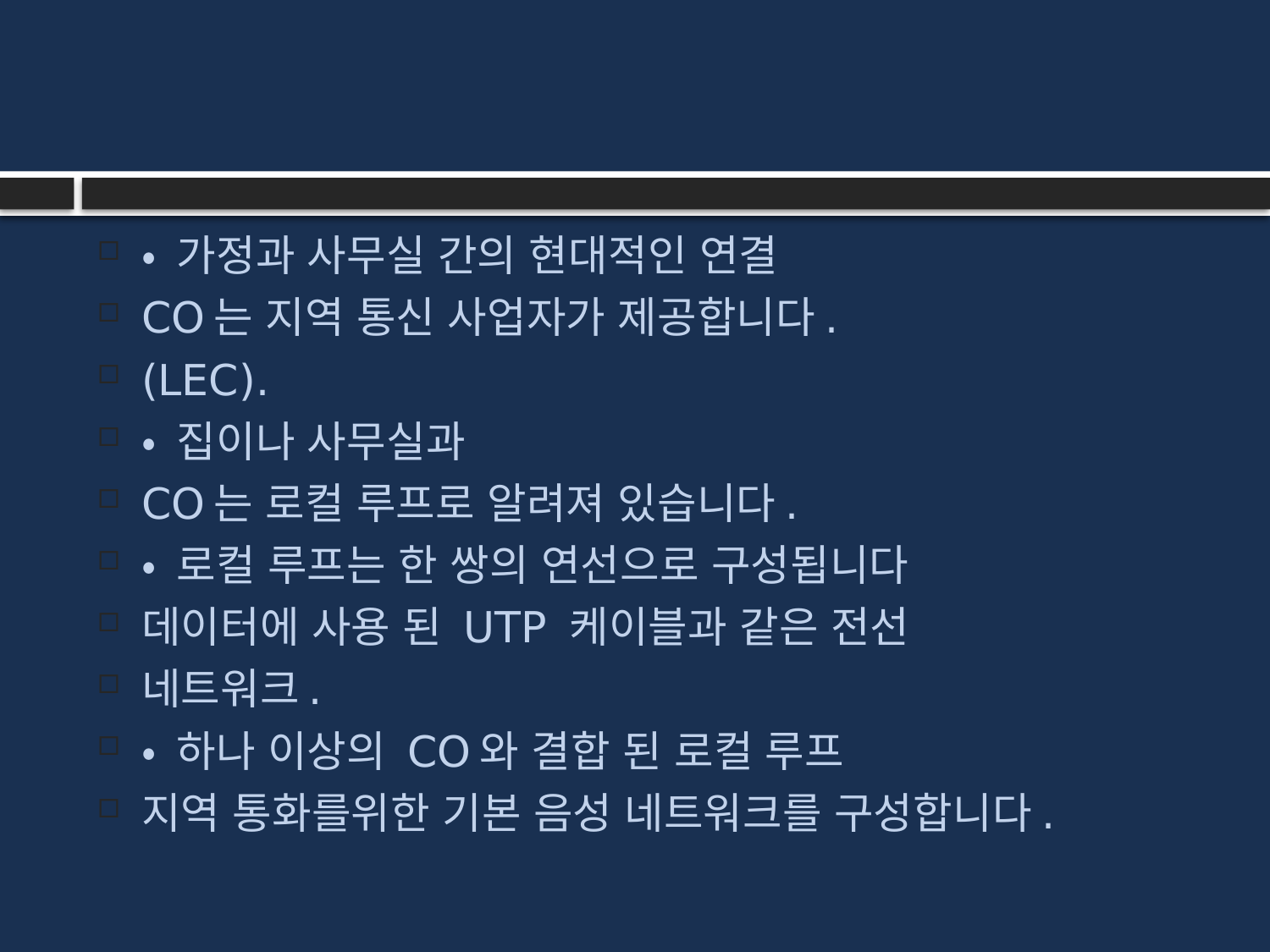

#
• 가정과 사무실 간의 현대적인 연결
CO는 지역 통신 사업자가 제공합니다.
(LEC).
• 집이나 사무실과
CO는 로컬 루프로 알려져 있습니다.
• 로컬 루프는 한 쌍의 연선으로 구성됩니다
데이터에 사용 된 UTP 케이블과 같은 전선
네트워크.
• 하나 이상의 CO와 결합 된 로컬 루프
지역 통화를위한 기본 음성 네트워크를 구성합니다.